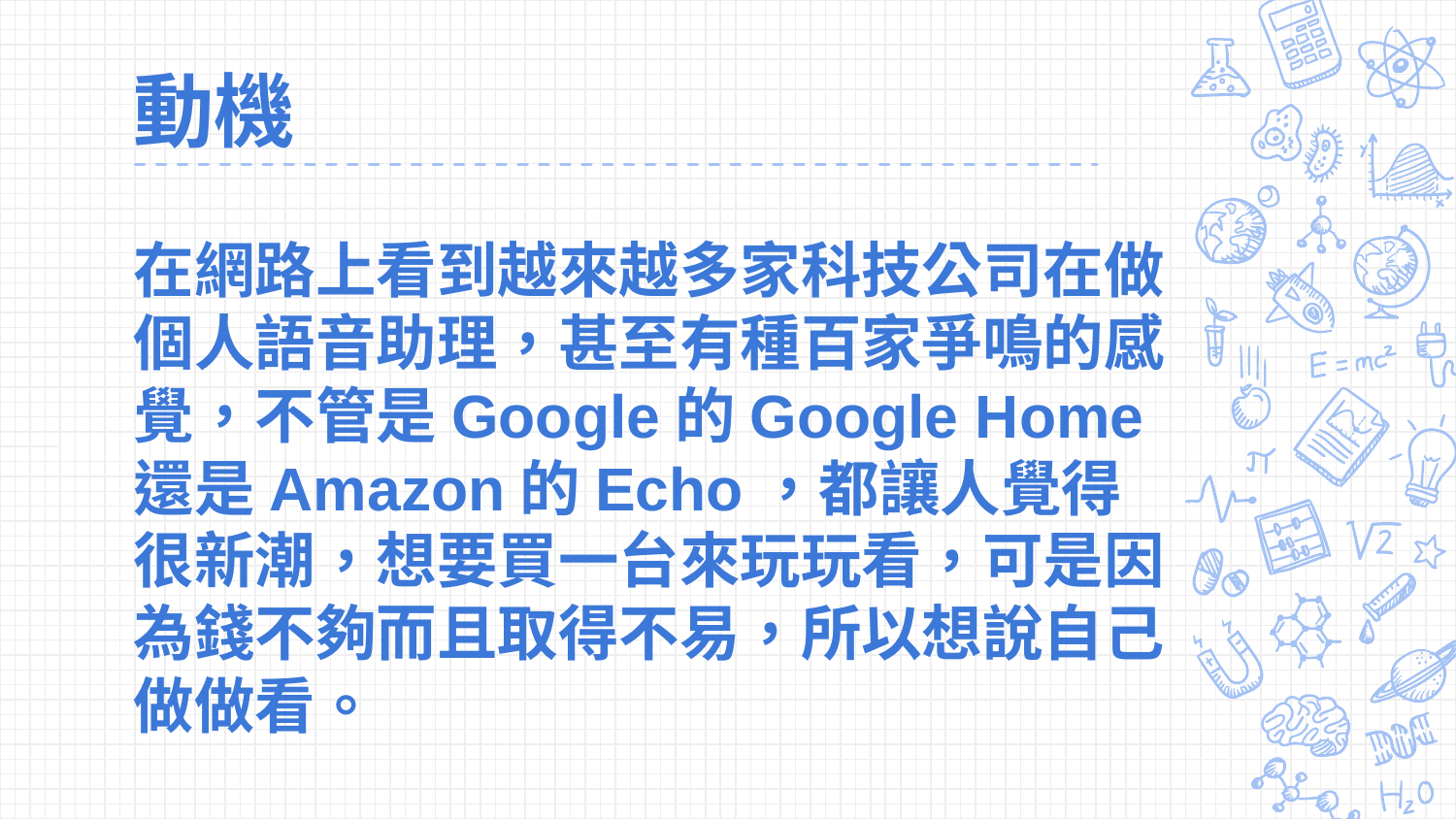

# 動機
在網路上看到越來越多家科技公司在做個人語音助理，甚至有種百家爭鳴的感覺，不管是Google的Google Home還是Amazon的Echo，都讓人覺得很新潮，想要買一台來玩玩看，可是因為錢不夠而且取得不易，所以想說自己做做看。